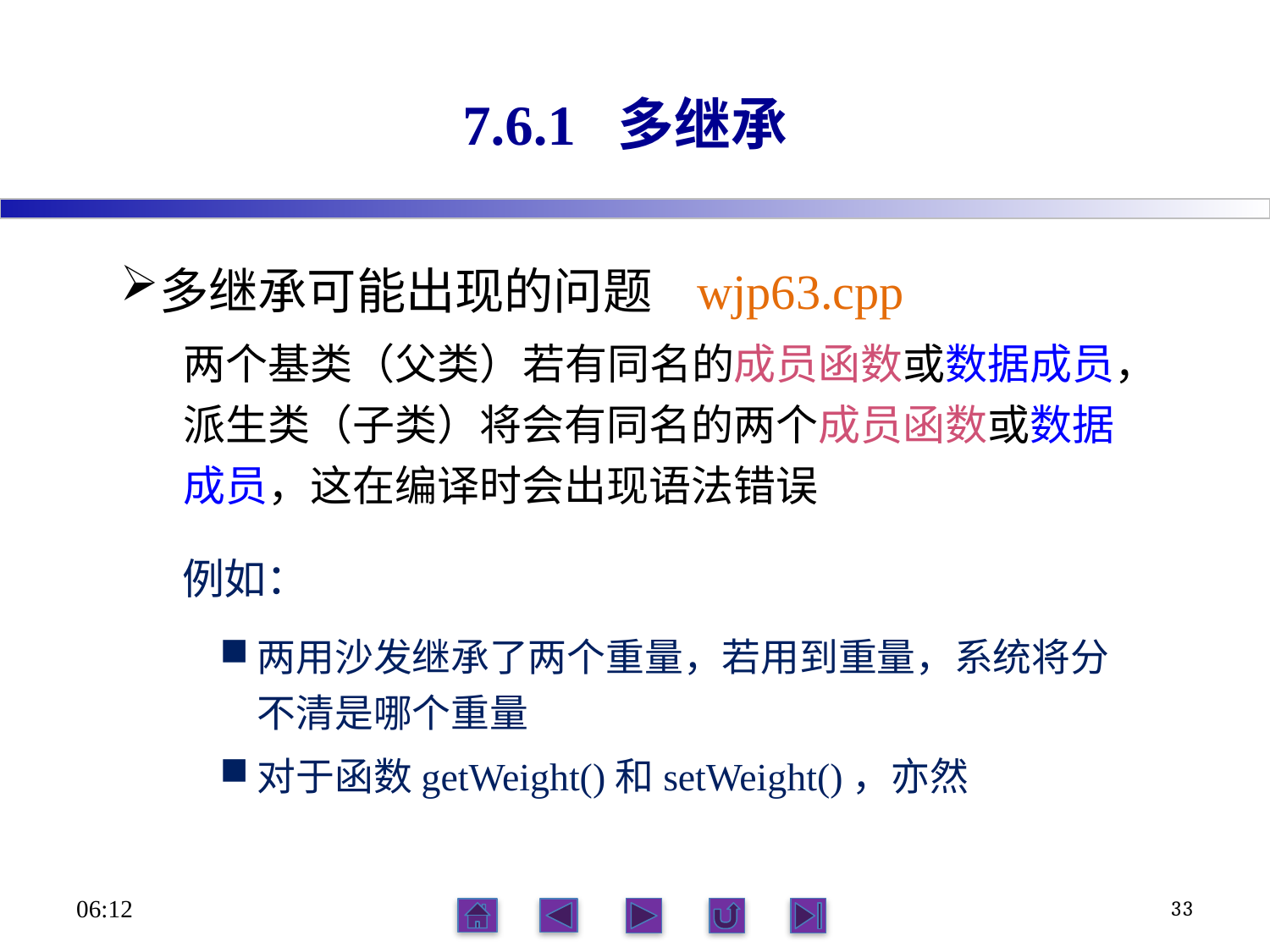

# 7.6.1  多继承
多继承可能出现的问题   wjp63.cpp
两个基类（父类）若有同名的成员函数或数据成员，派生类（子类）将会有同名的两个成员函数或数据成员，这在编译时会出现语法错误
例如：
两用沙发继承了两个重量，若用到重量，系统将分不清是哪个重量
对于函数getWeight()和setWeight()，亦然
06:12
33